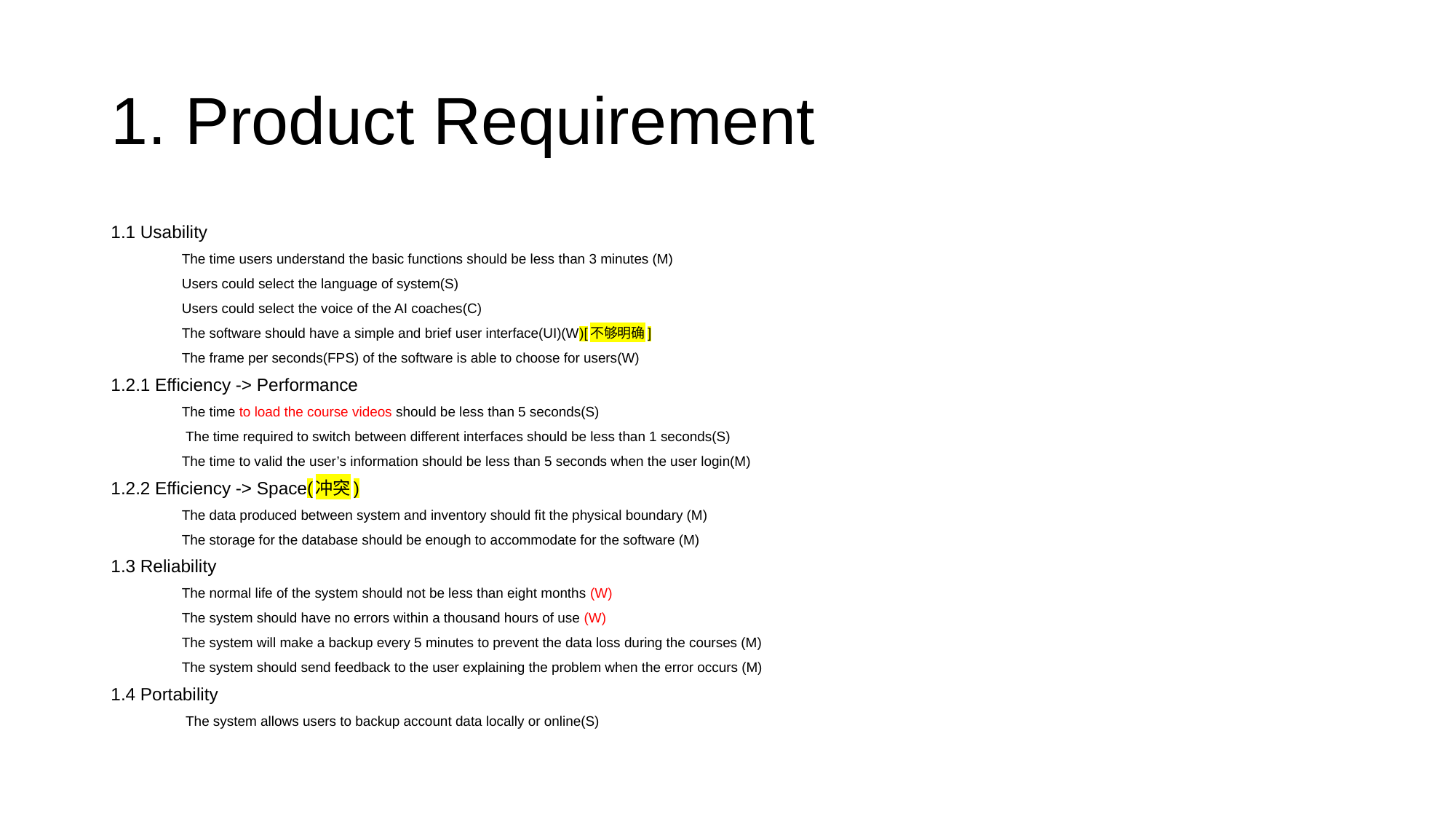

# 1. Product Requirement
1.1 Usability
	The time users understand the basic functions should be less than 3 minutes (M)
	Users could select the language of system(S)
	Users could select the voice of the AI coaches(C)
	The software should have a simple and brief user interface(UI)(W)[不够明确]
	The frame per seconds(FPS) of the software is able to choose for users(W)
1.2.1 Efficiency -> Performance
	The time to load the course videos should be less than 5 seconds(S)
	 The time required to switch between different interfaces should be less than 1 seconds(S)
	The time to valid the user’s information should be less than 5 seconds when the user login(M)
1.2.2 Efficiency -> Space(冲突)
	The data produced between system and inventory should fit the physical boundary (M)
	The storage for the database should be enough to accommodate for the software (M)
1.3 Reliability
	The normal life of the system should not be less than eight months (W)
	The system should have no errors within a thousand hours of use (W)
	The system will make a backup every 5 minutes to prevent the data loss during the courses (M)
	The system should send feedback to the user explaining the problem when the error occurs (M)
1.4 Portability
	 The system allows users to backup account data locally or online(S)